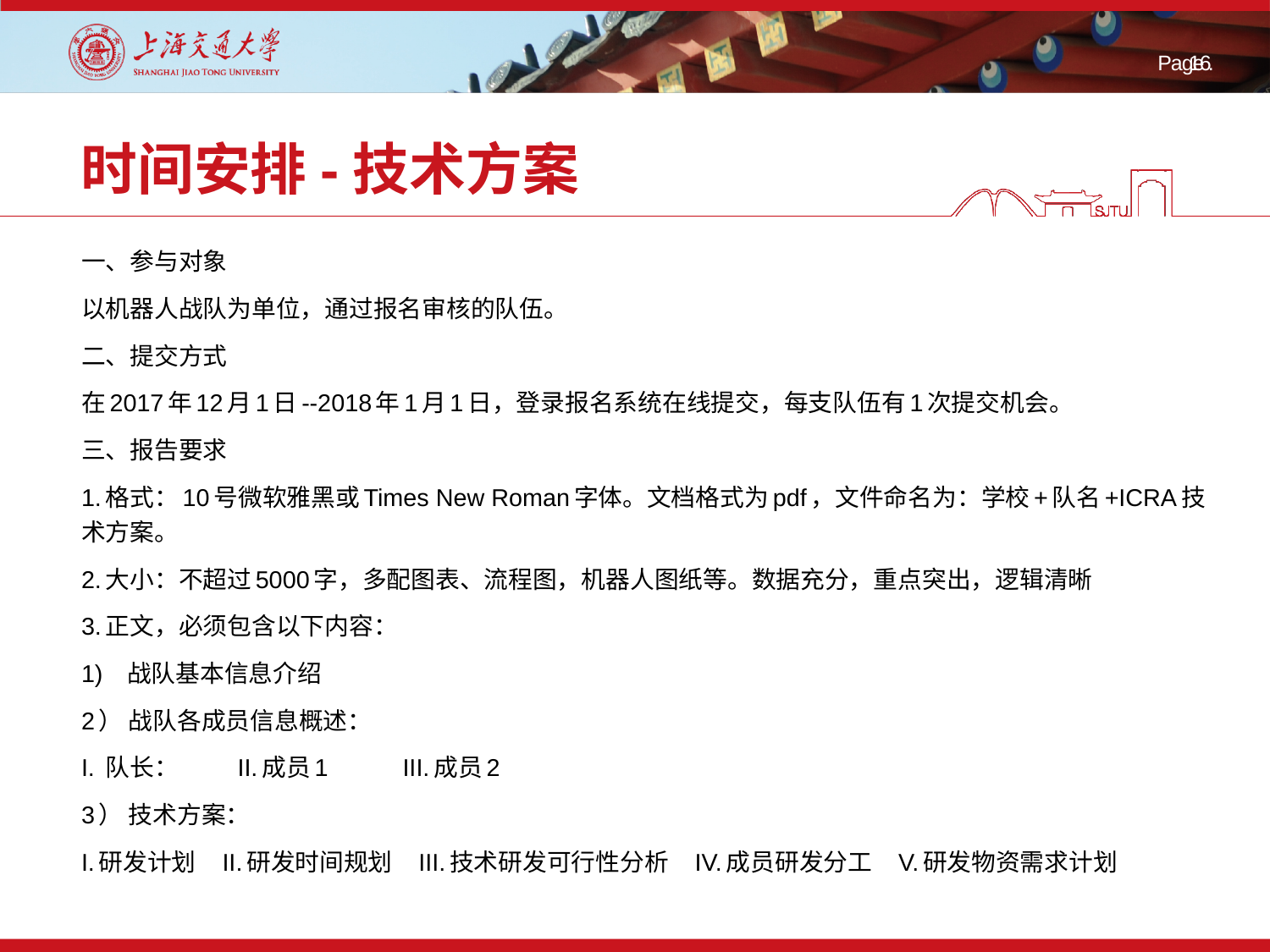

# 时间安排-技术方案
一、参与对象
以机器人战队为单位，通过报名审核的队伍。
二、提交方式
在2017年12月1日--2018年1月1日，登录报名系统在线提交，每支队伍有1次提交机会。
三、报告要求
1.格式：10号微软雅黑或Times New Roman字体。文档格式为pdf，文件命名为：学校+队名+ICRA技术方案。
2.大小：不超过5000字，多配图表、流程图，机器人图纸等。数据充分，重点突出，逻辑清晰
3.正文，必须包含以下内容：
1)   战队基本信息介绍
2） 战队各成员信息概述：
I. 队长：          II.成员1           III.成员2
3） 技术方案：
I.研发计划    II.研发时间规划    III.技术研发可行性分析    IV.成员研发分工    V.研发物资需求计划